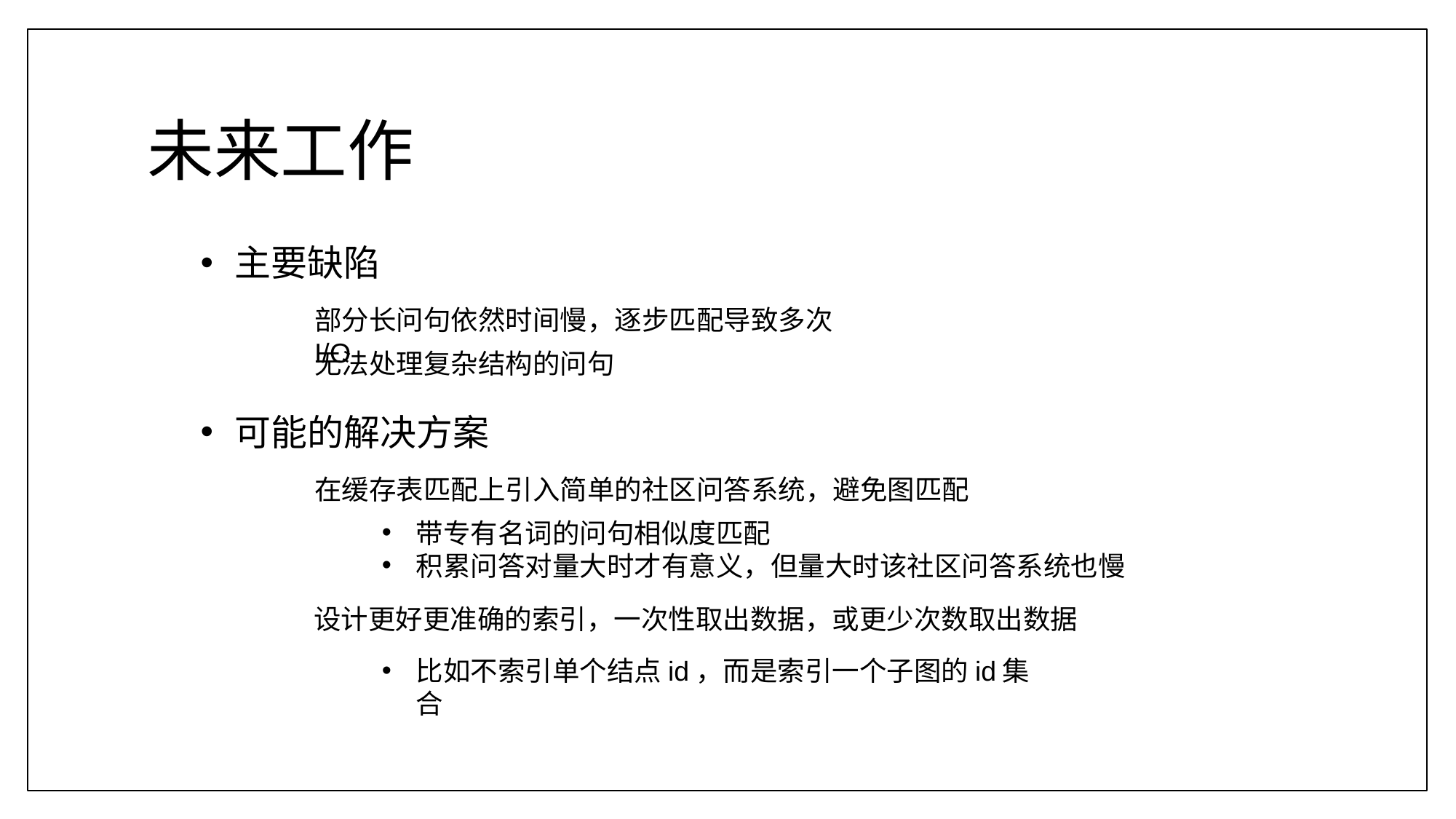

# 未来工作
主要缺陷
部分长问句依然时间慢，逐步匹配导致多次I/O
无法处理复杂结构的问句
可能的解决方案
在缓存表匹配上引入简单的社区问答系统，避免图匹配
带专有名词的问句相似度匹配
积累问答对量大时才有意义，但量大时该社区问答系统也慢
设计更好更准确的索引，一次性取出数据，或更少次数取出数据
比如不索引单个结点id，而是索引一个子图的id集合